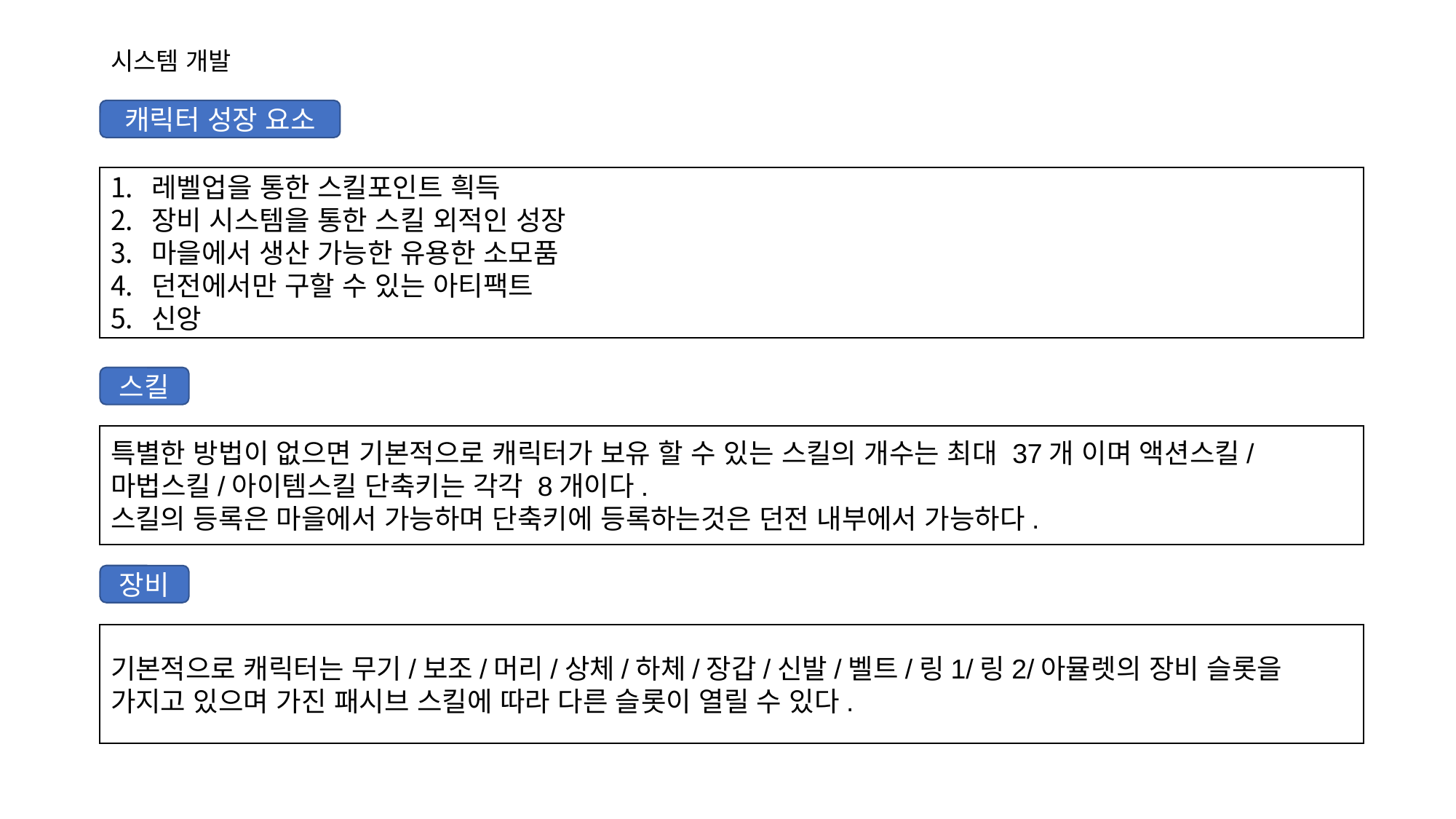

# 시스템 개발
캐릭터 성장 요소
레벨업을 통한 스킬포인트 흭득
장비 시스템을 통한 스킬 외적인 성장
마을에서 생산 가능한 유용한 소모품
던전에서만 구할 수 있는 아티팩트
신앙
스킬
특별한 방법이 없으면 기본적으로 캐릭터가 보유 할 수 있는 스킬의 개수는 최대 37개 이며 액션스킬/마법스킬/아이템스킬 단축키는 각각 8개이다.
스킬의 등록은 마을에서 가능하며 단축키에 등록하는것은 던전 내부에서 가능하다.
장비
기본적으로 캐릭터는 무기/보조/머리/상체/하체/장갑/신발/벨트/링1/링2/아뮬렛의 장비 슬롯을 가지고 있으며 가진 패시브 스킬에 따라 다른 슬롯이 열릴 수 있다.